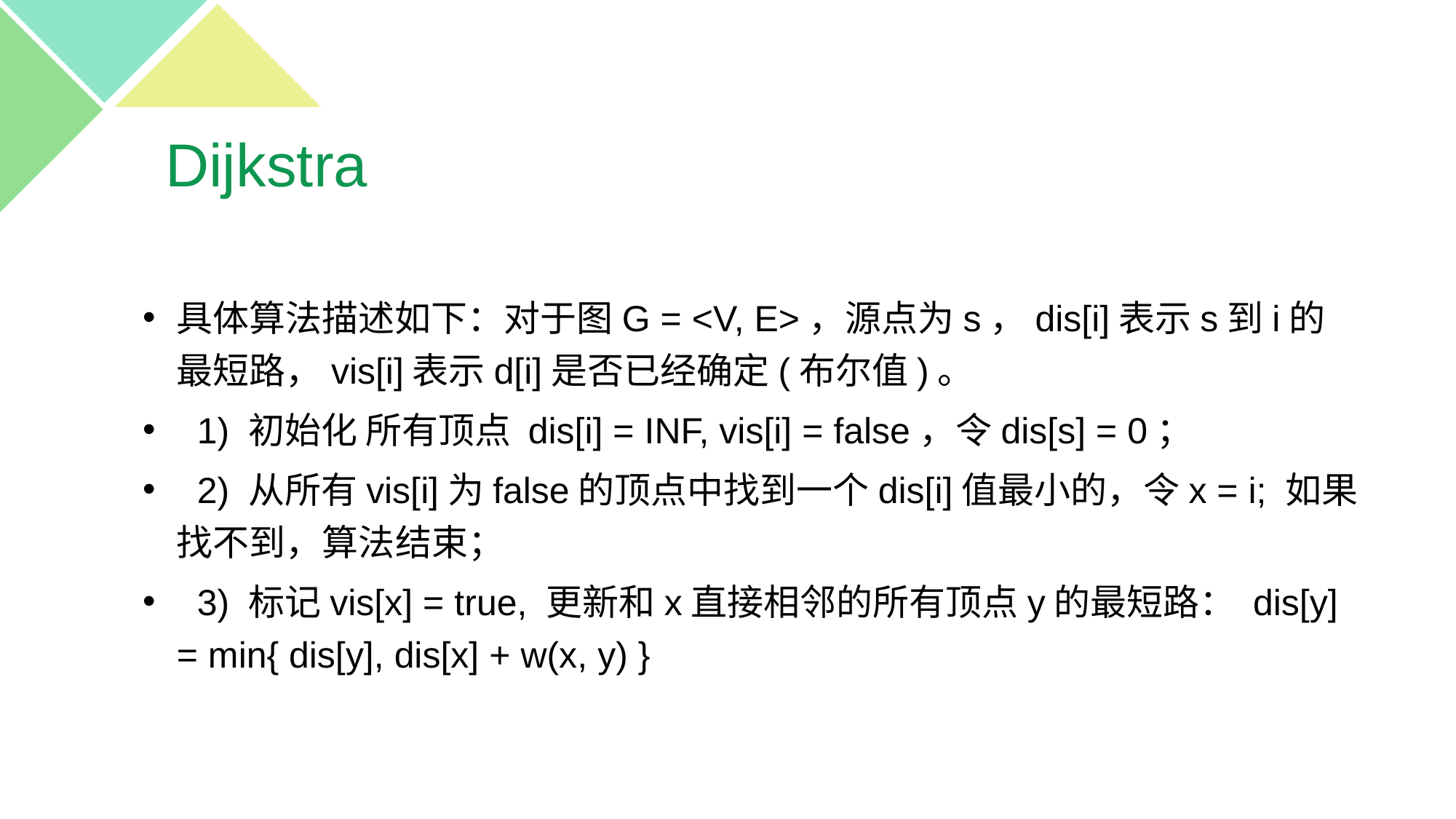

Dijkstra
具体算法描述如下：对于图G = <V, E>，源点为s，dis[i]表示s到i的最短路，vis[i]表示d[i]是否已经确定(布尔值)。
  1) 初始化 所有顶点 dis[i] = INF, vis[i] = false，令dis[s] = 0；
  2) 从所有vis[i]为false的顶点中找到一个dis[i]值最小的，令x = i; 如果找不到，算法结束；
  3) 标记vis[x] = true, 更新和x直接相邻的所有顶点y的最短路： dis[y] = min{ dis[y], dis[x] + w(x, y) }